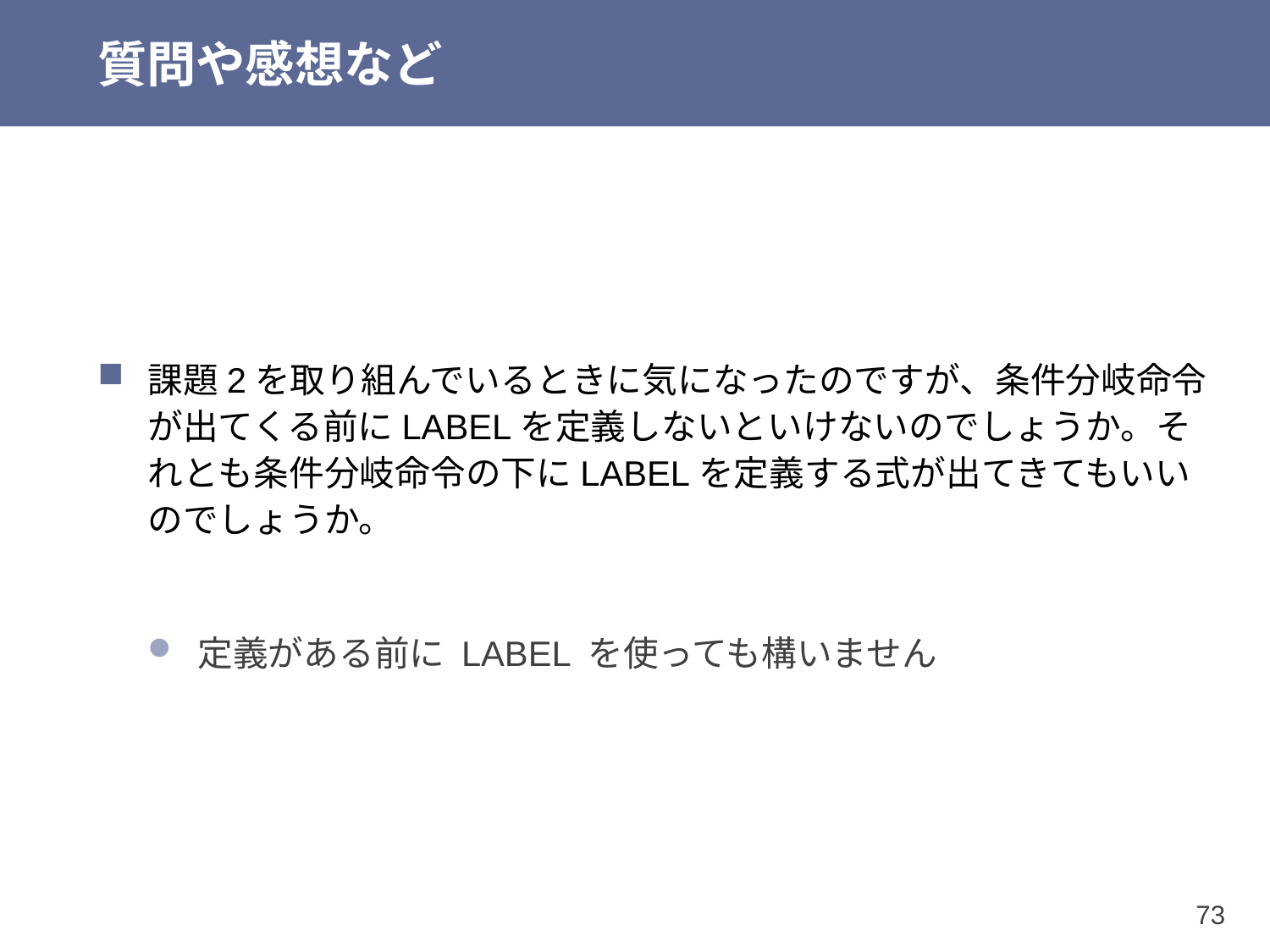

# 質問や感想など
課題2を取り組んでいるときに気になったのですが、条件分岐命令が出てくる前にLABELを定義しないといけないのでしょうか。それとも条件分岐命令の下にLABELを定義する式が出てきてもいいのでしょうか。

定義がある前に LABEL を使っても構いません